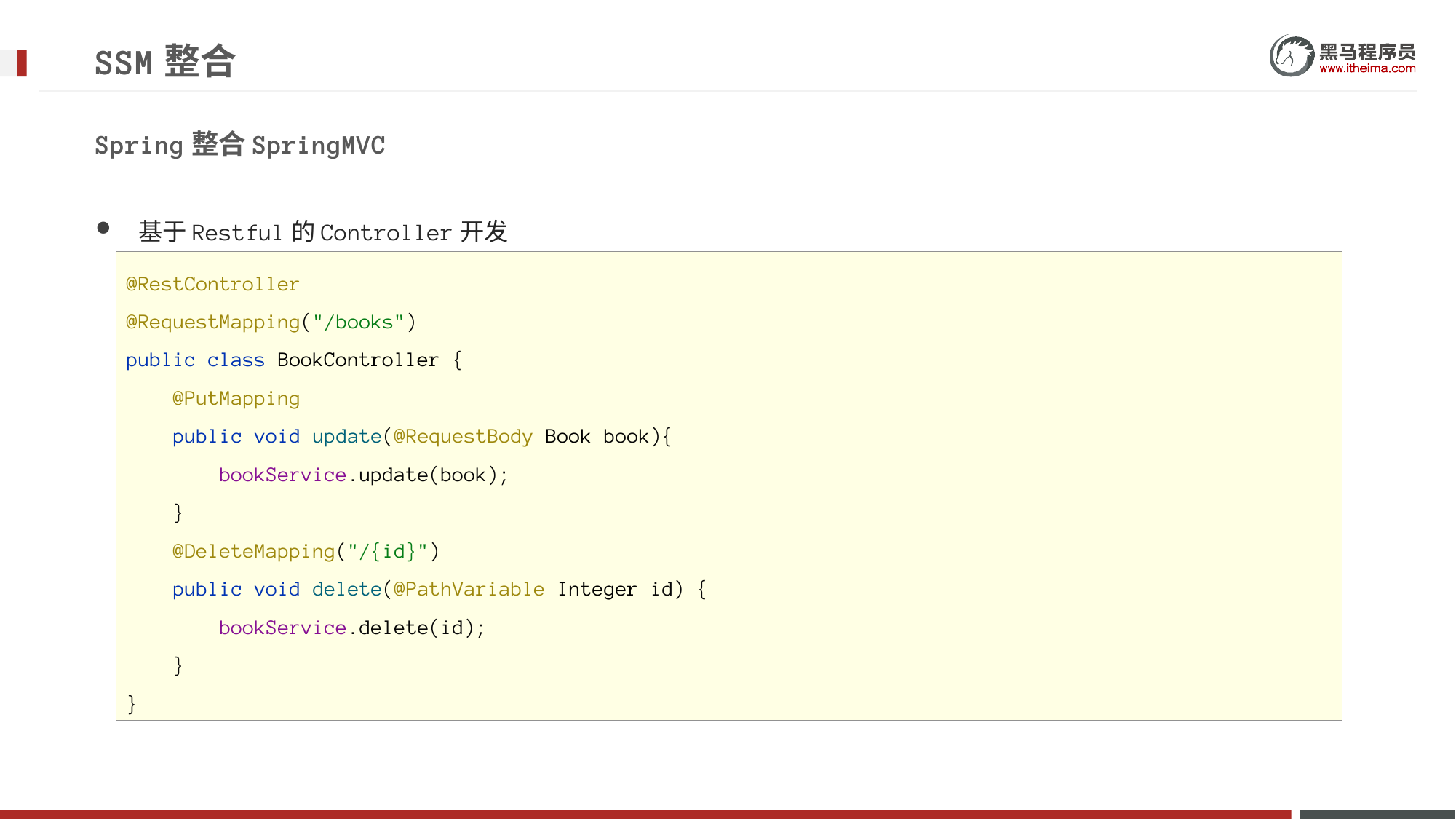

# SSM整合
Spring整合SpringMVC
基于Restful的Controller开发
@RestController
@RequestMapping("/books")
public class BookController {
    @PutMapping
    public void update(@RequestBody Book book){
        bookService.update(book);
    }
    @DeleteMapping("/{id}")
    public void delete(@PathVariable Integer id) {
        bookService.delete(id);
    }
}